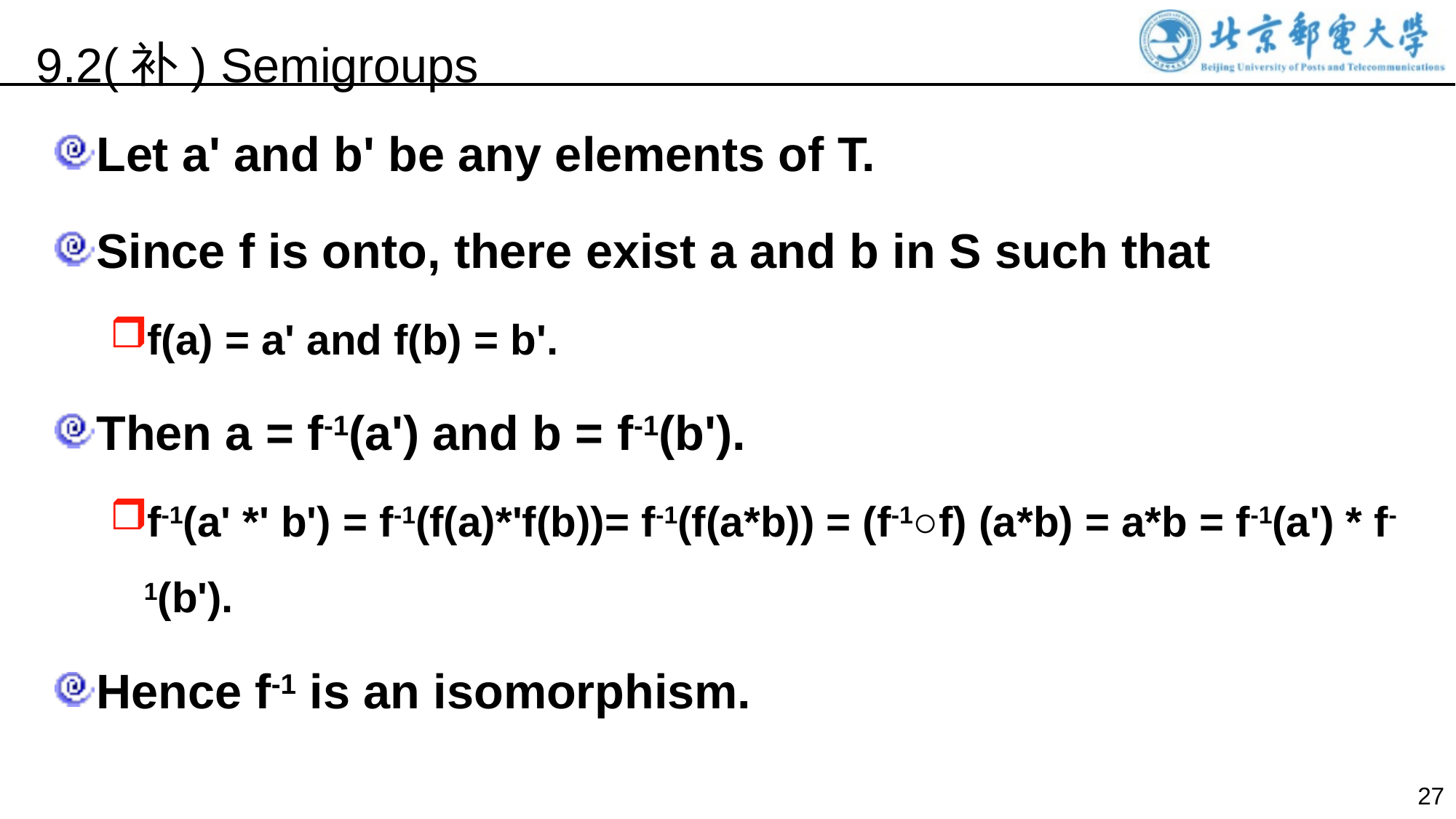

9.2(补) Semigroups
Let a' and b' be any elements of T.
Since f is onto, there exist a and b in S such that
f(a) = a' and f(b) = b'.
Then a = f-1(a') and b = f-1(b').
f-1(a' *' b') = f-1(f(a)*'f(b))= f-1(f(a*b)) = (f-1○f) (a*b) = a*b = f-1(a') * f-1(b').
Hence f-1 is an isomorphism.